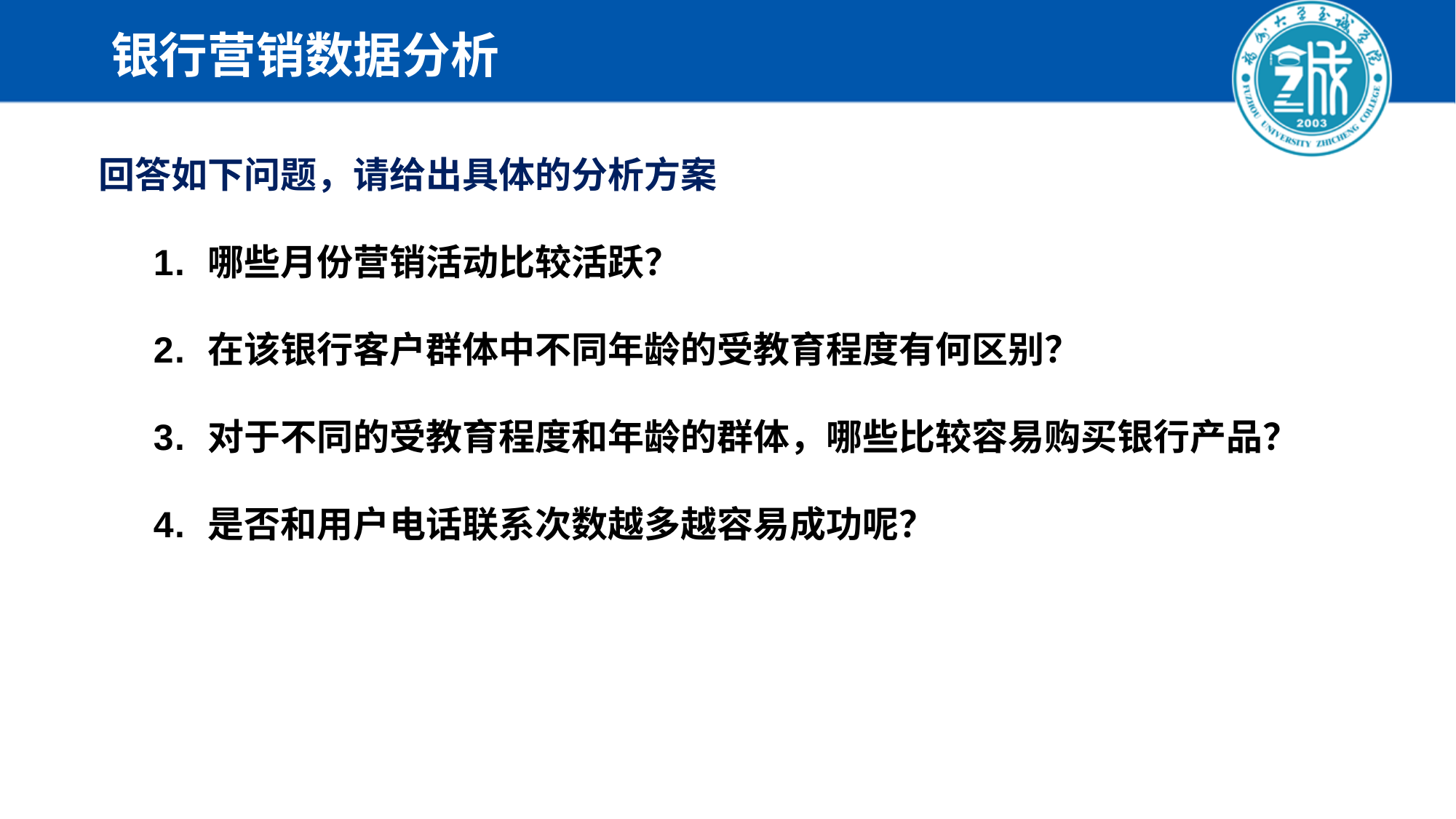

# 银行营销数据分析
回答如下问题，请给出具体的分析方案
哪些月份营销活动比较活跃？
在该银行客户群体中不同年龄的受教育程度有何区别？
对于不同的受教育程度和年龄的群体，哪些比较容易购买银行产品？
是否和用户电话联系次数越多越容易成功呢？